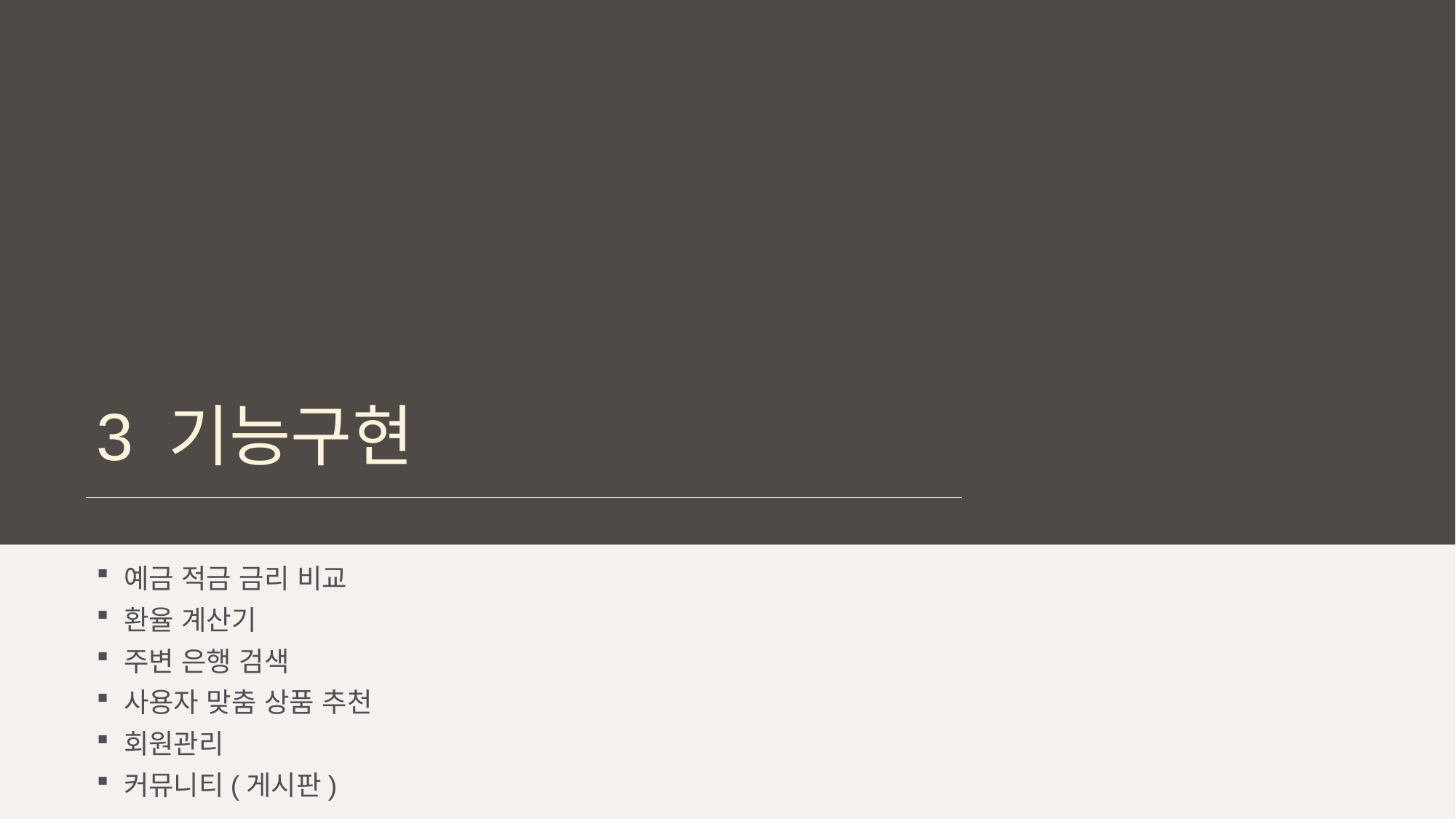

# 3 기능구현
예금 적금 금리 비교
환율 계산기
주변 은행 검색
사용자 맞춤 상품 추천
회원관리
커뮤니티(게시판)